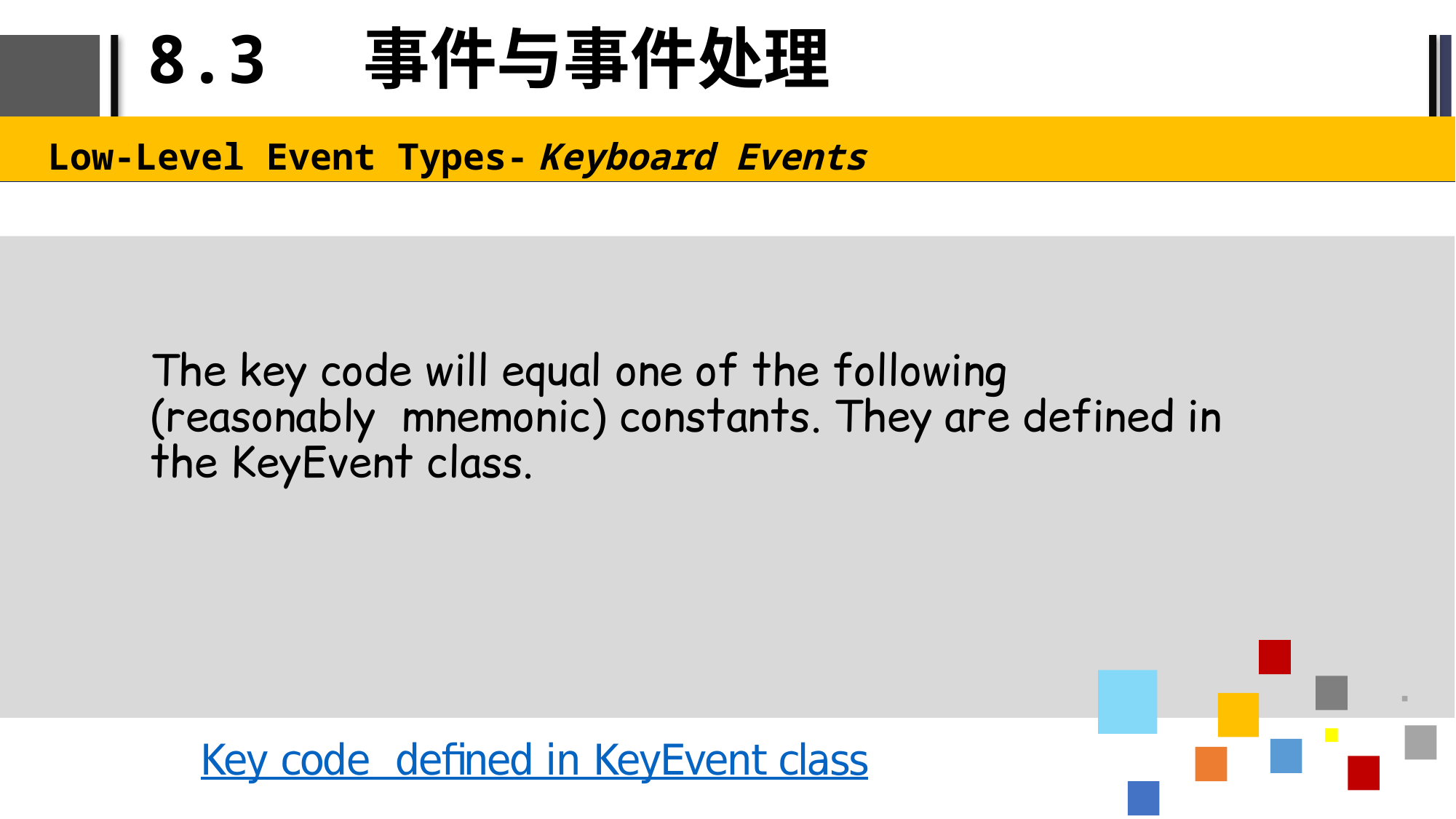

# 8.3  事件与事件处理

Low-Level Event Types- Keyboard Events

The key code will equal one of the following (reasonably  mnemonic) constants. They are defined in the KeyEvent class.

Key code  defined in KeyEvent class